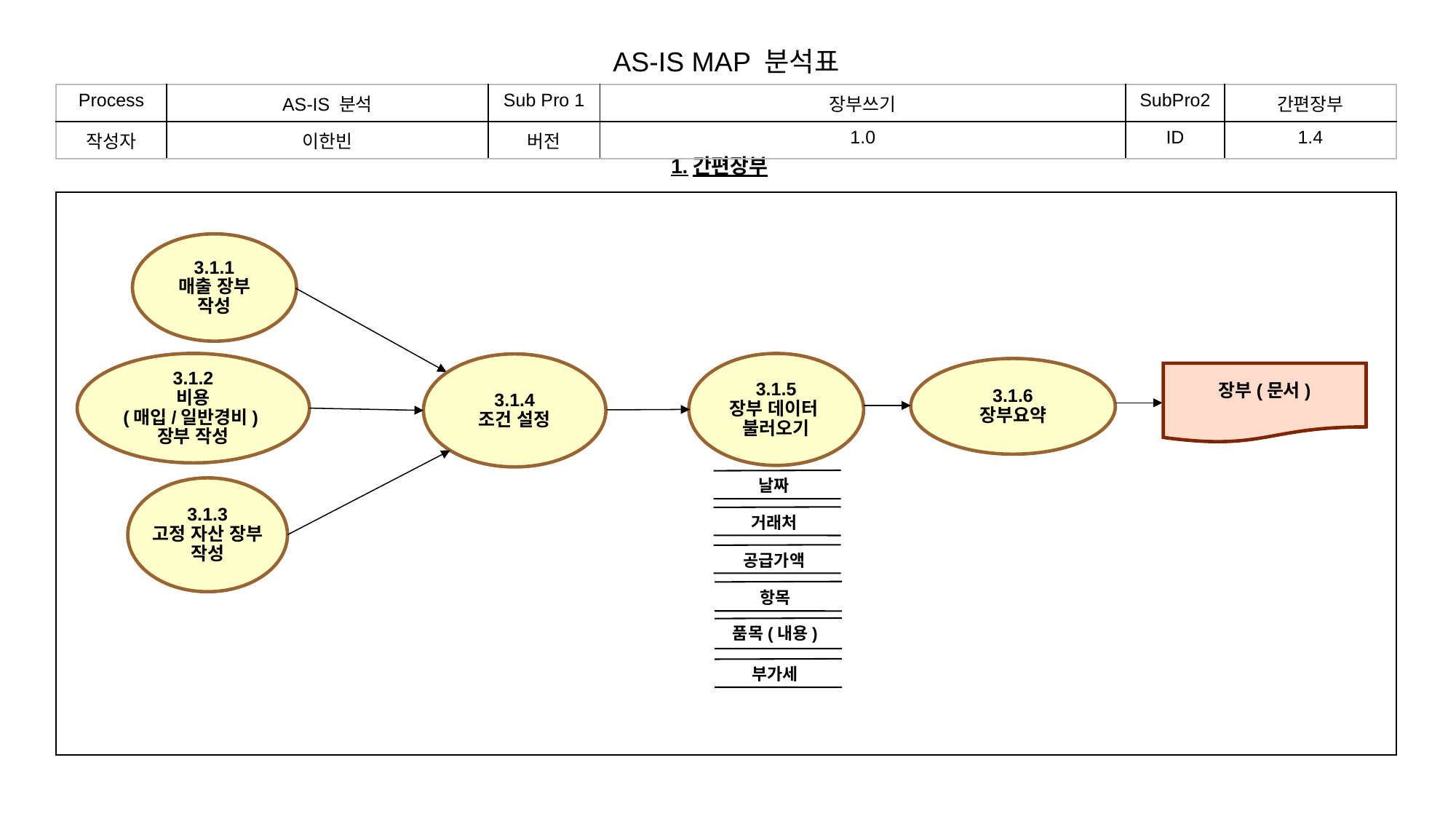

| AS-IS MAP 분석표 |
| --- |
| Process | AS-IS 분석 | Sub Pro 1 | 장부쓰기 | SubPro2 | 간편장부 |
| --- | --- | --- | --- | --- | --- |
| 작성자 | 이한빈 | 버전 | 1.0 | ID | 1.4 |
1.간편장부

3.1.1
매출 장부
작성
3.1.2
비용
(매입/일반경비)
장부 작성
3.1.5
장부 데이터
불러오기
3.1.4
조건 설정
3.1.6
장부요약

장부(문서)

날짜

3.1.3
고정 자산 장부 작성
거래처

공급가액

항목

품목(내용)

부가세